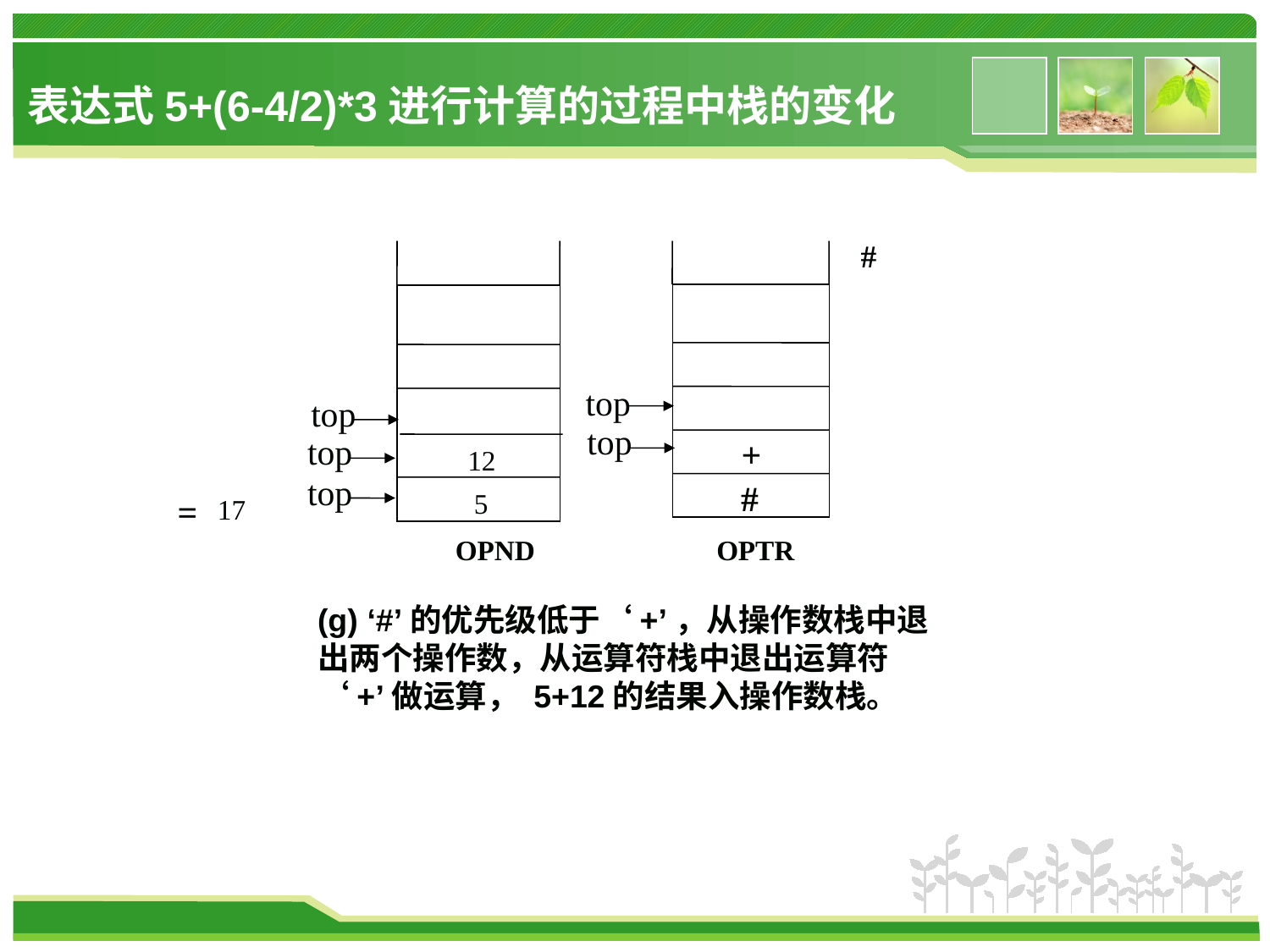

表达式5+(6-4/2)*3进行计算的过程中栈的变化
#

top

top

top

top

+

12

top

#

5

=

17

OPND                          OPTR

(g) ‘#’的优先级低于‘+’，从操作数栈中退出两个操作数，从运算符栈中退出运算符‘+’做运算， 5+12的结果入操作数栈。

41